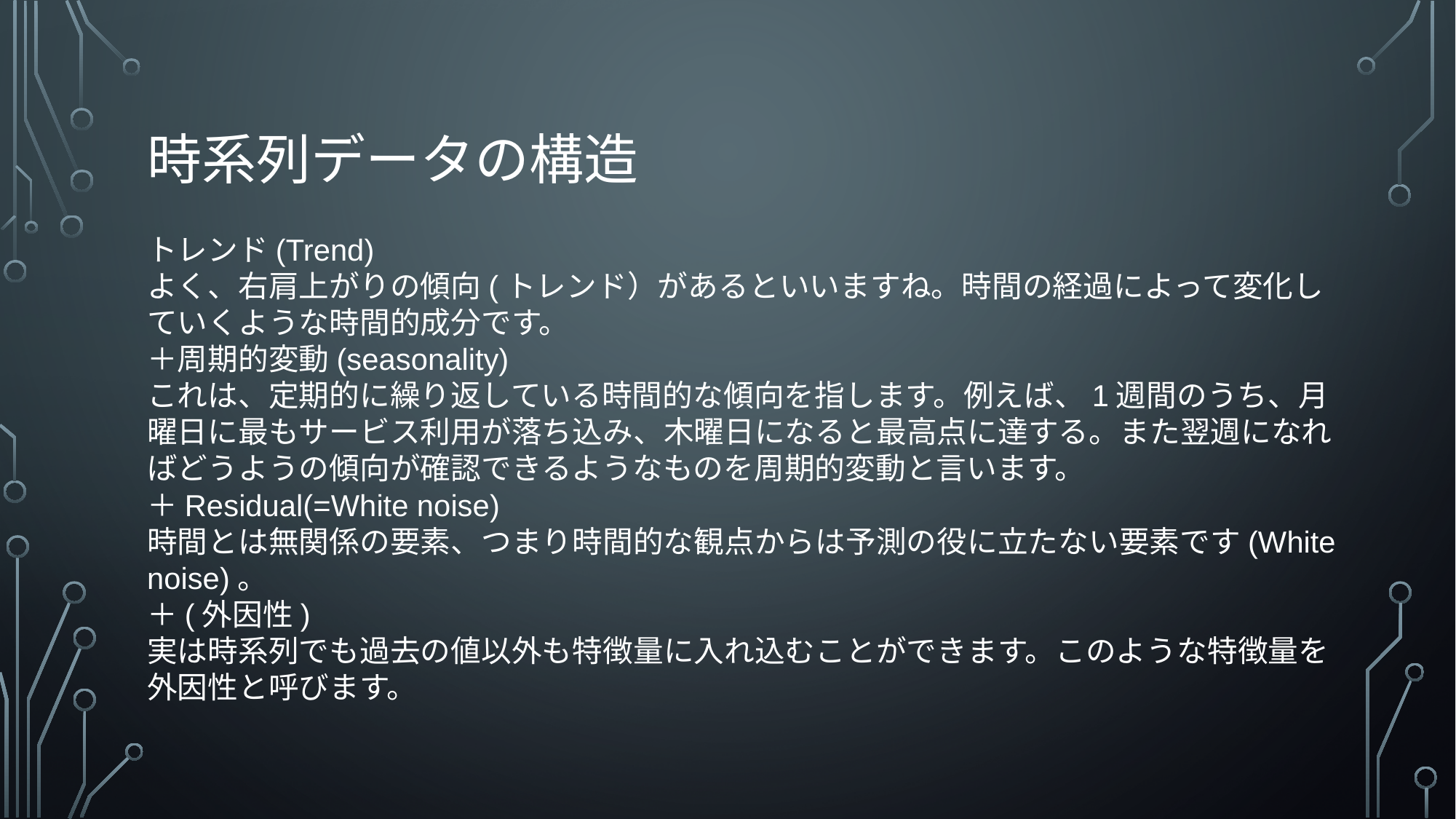

# 時系列データの構造
トレンド(Trend)
よく、右肩上がりの傾向(トレンド）があるといいますね。時間の経過によって変化していくような時間的成分です。
＋周期的変動(seasonality)
これは、定期的に繰り返している時間的な傾向を指します。例えば、1週間のうち、月曜日に最もサービス利用が落ち込み、木曜日になると最高点に達する。また翌週になればどうようの傾向が確認できるようなものを周期的変動と言います。
＋Residual(=White noise)
時間とは無関係の要素、つまり時間的な観点からは予測の役に立たない要素です(White noise)。
＋(外因性)
実は時系列でも過去の値以外も特徴量に入れ込むことができます。このような特徴量を外因性と呼びます。